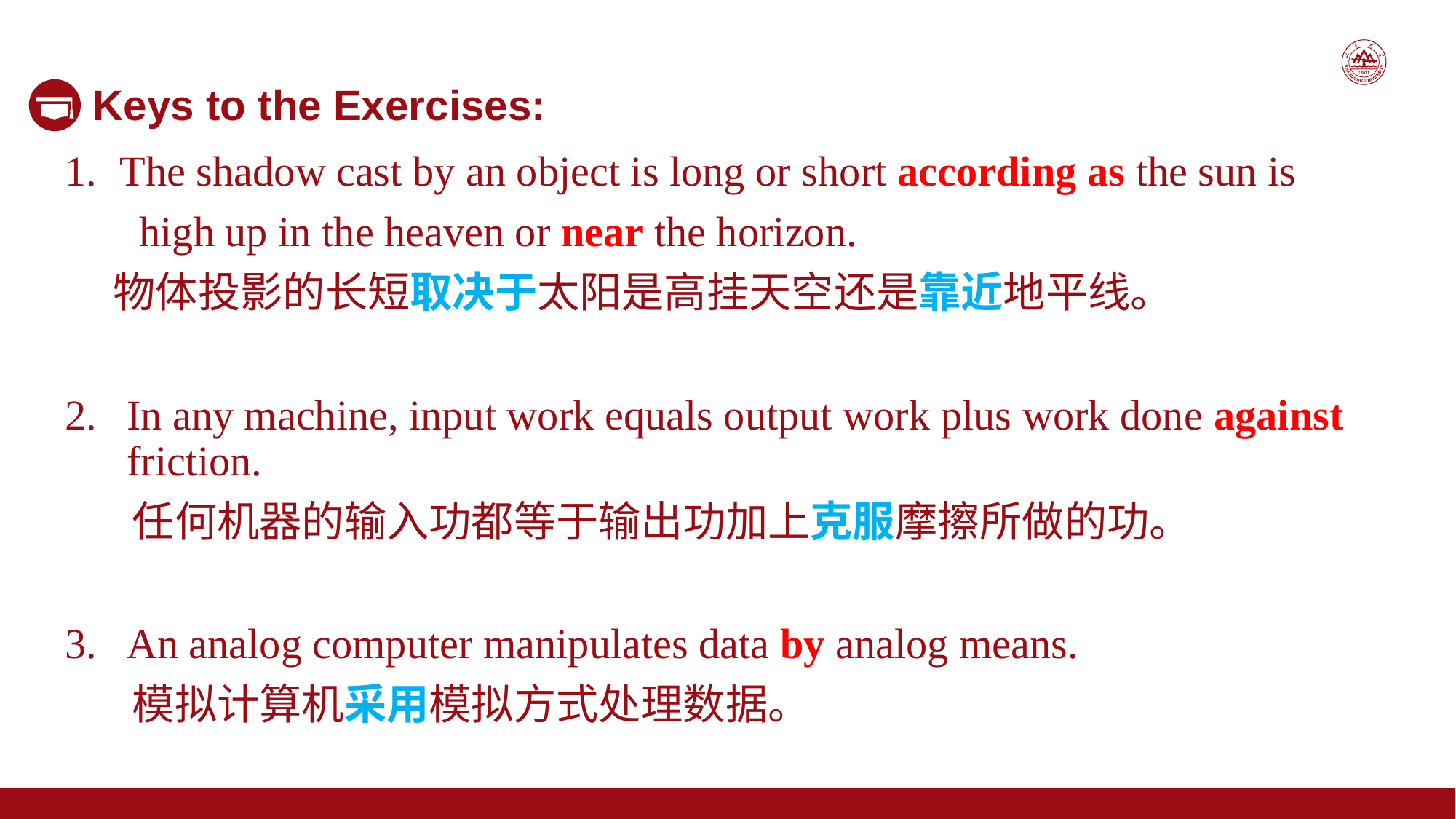

Keys to the Exercises:
The shadow cast by an object is long or short according as the sun is
       high up in the heaven or near the horizon.
    物体投影的长短取决于太阳是高挂天空还是靠近地平线。

In any machine, input work equals output work plus work done against friction.
      任何机器的输入功都等于输出功加上克服摩擦所做的功。

An analog computer manipulates data by analog means.
      模拟计算机采用模拟方式处理数据。